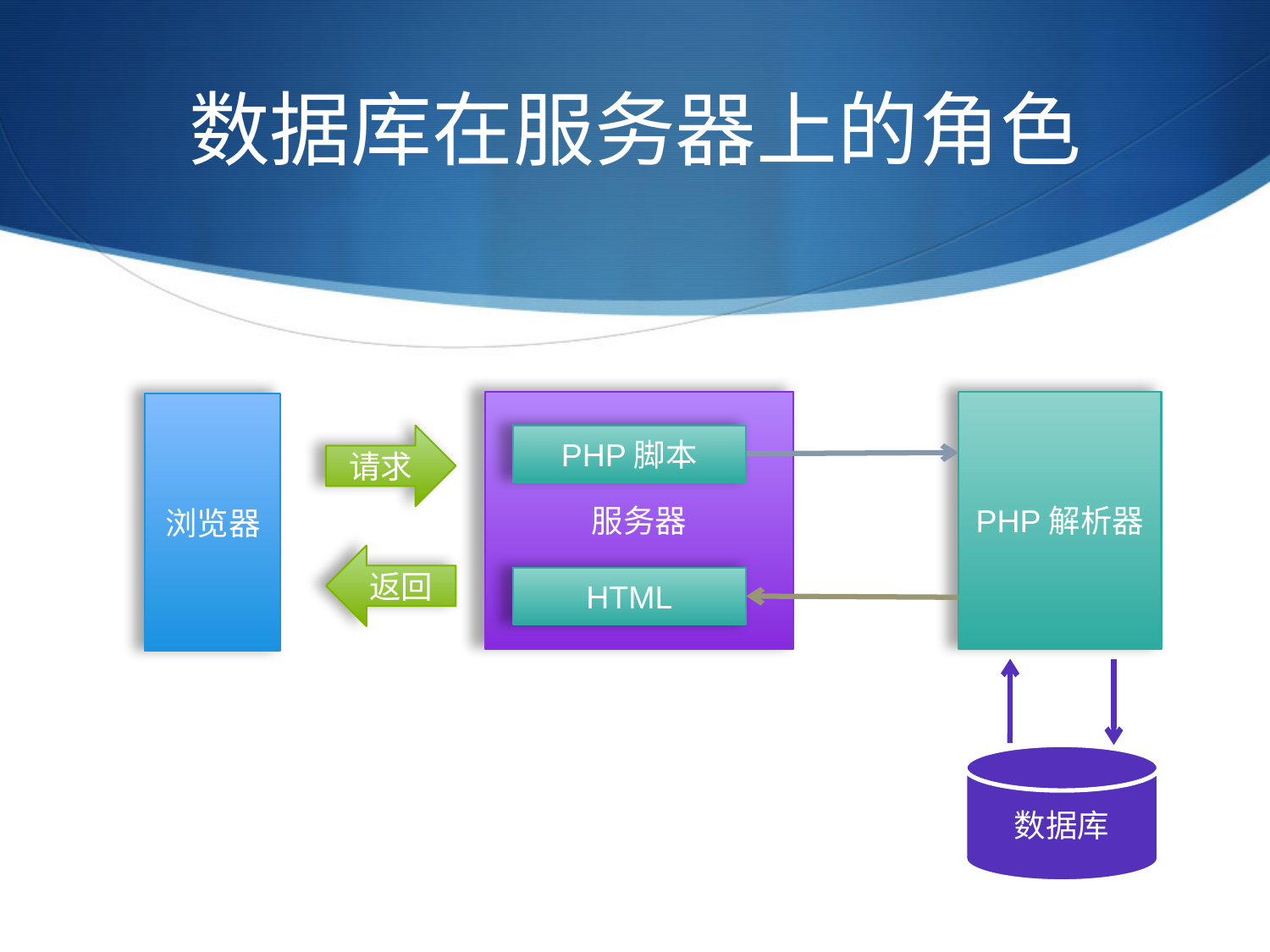

# 数据库在服务器上的角色
服务器
PHP解析器
浏览器
PHP脚本
请求
返回
HTML
数据库